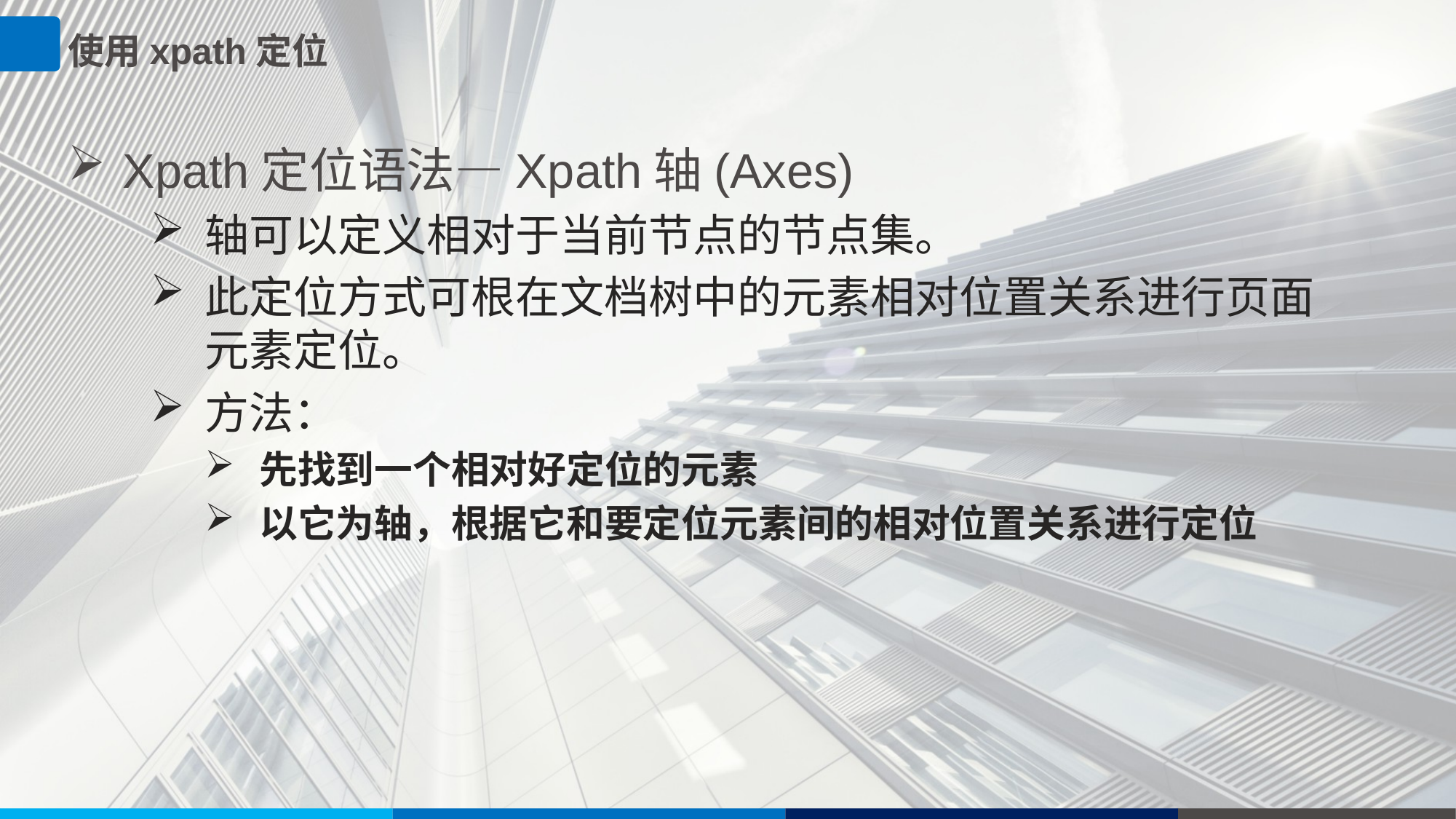

使用xpath定位
Xpath定位语法—Xpath轴(Axes)
轴可以定义相对于当前节点的节点集。
此定位方式可根在文档树中的元素相对位置关系进行页面元素定位。
方法：
先找到一个相对好定位的元素
以它为轴，根据它和要定位元素间的相对位置关系进行定位